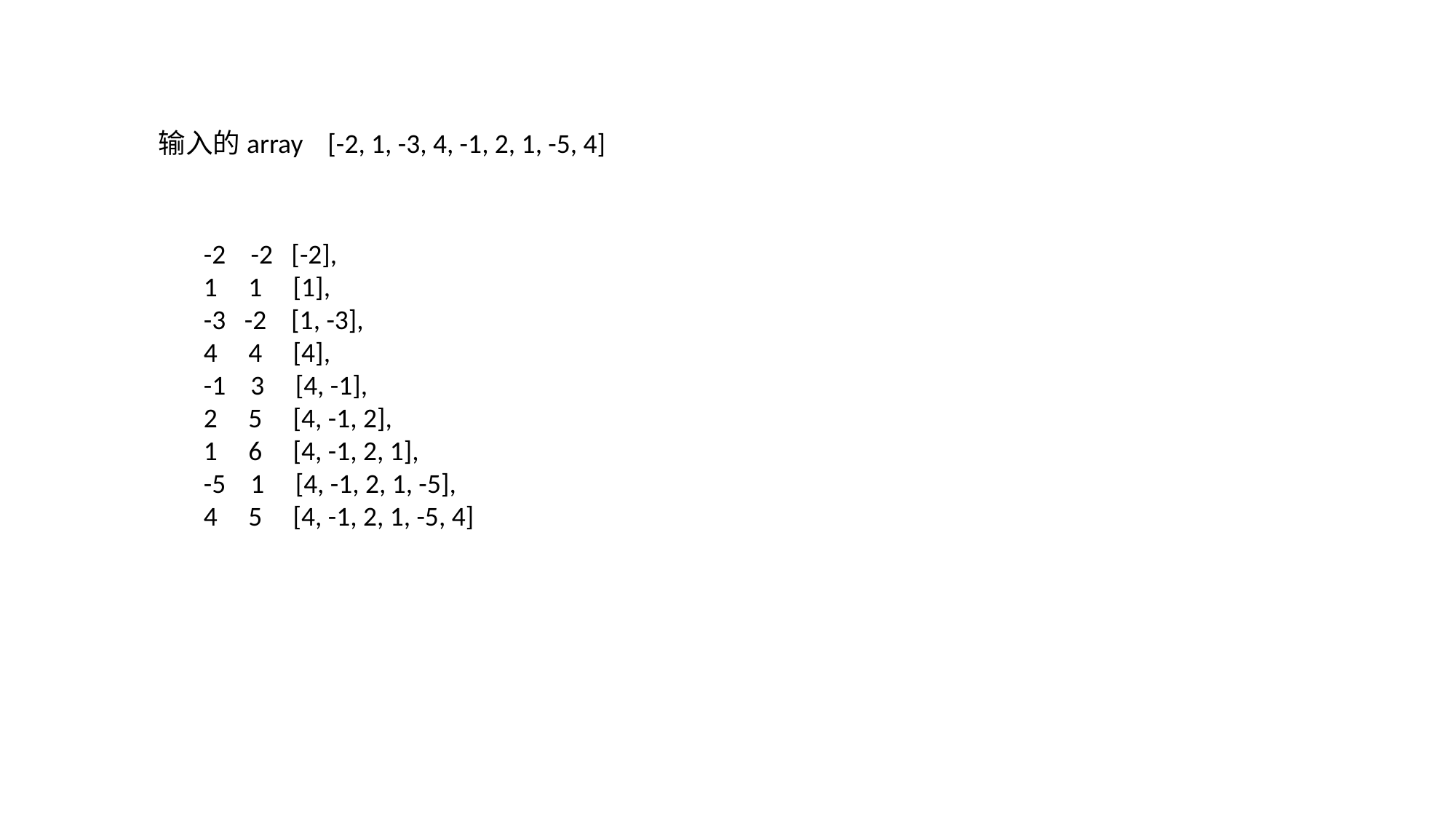

输入的array    [-2, 1, -3, 4, -1, 2, 1, -5, 4]

-2    -2   [-2],
1     1     [1],
-3   -2    [1, -3],
4     4     [4],
-1    3     [4, -1],
2     5     [4, -1, 2],
1     6     [4, -1, 2, 1],
-5    1     [4, -1, 2, 1, -5],
4     5     [4, -1, 2, 1, -5, 4]